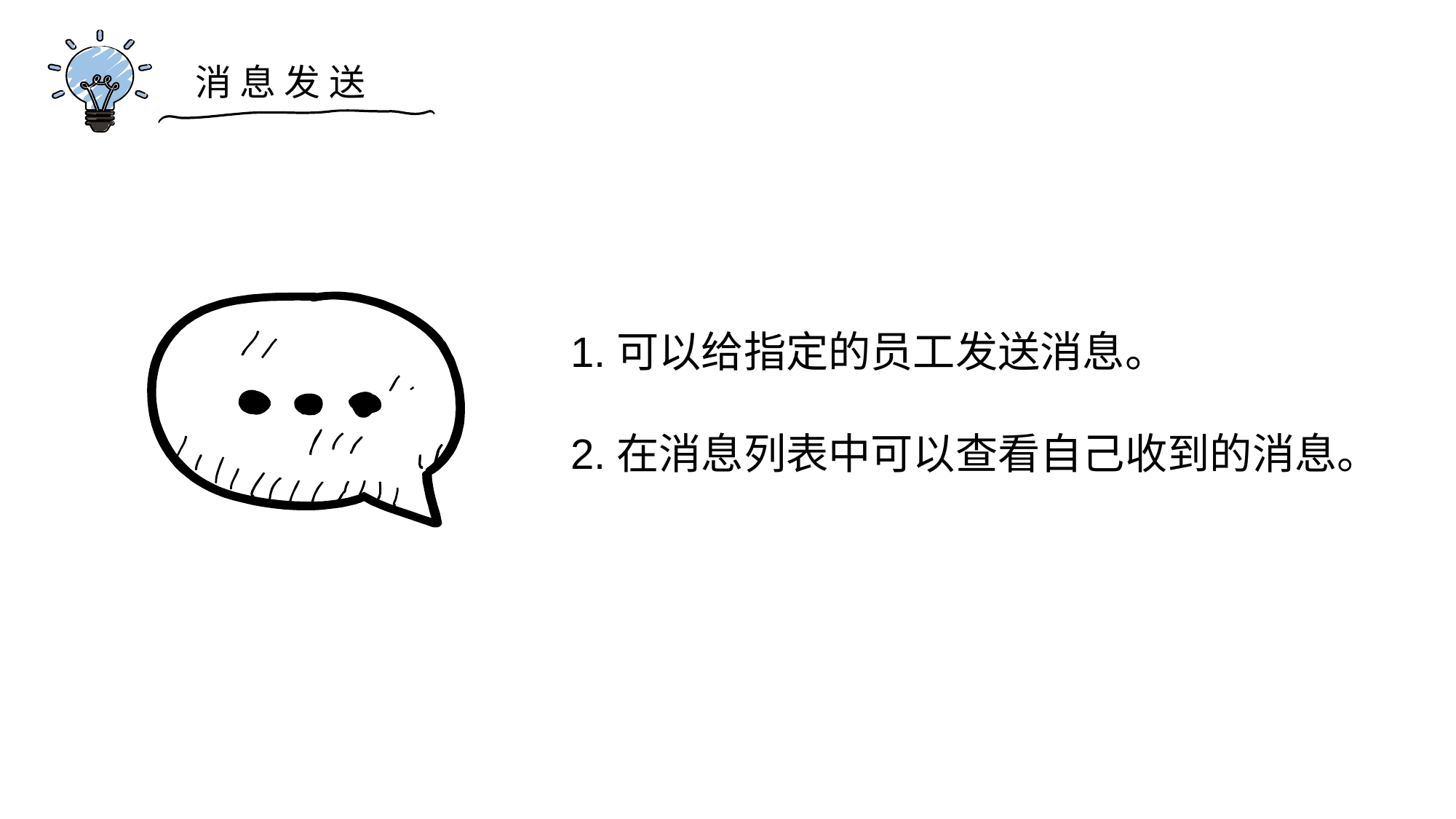

消 息 发 送

1.可以给指定的员工发送消息。

2.在消息列表中可以查看自己收到的消息。